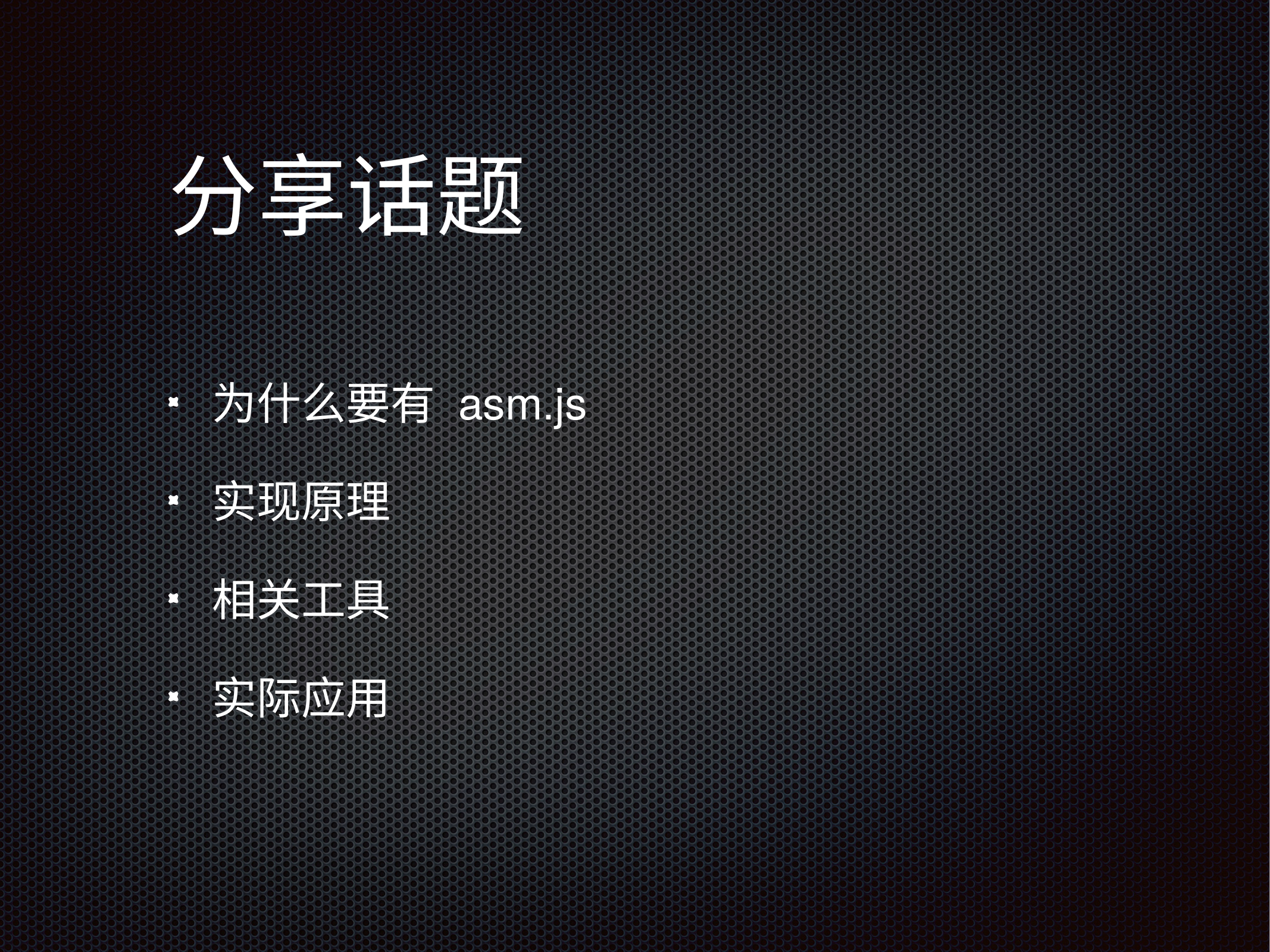

# 分享话题
为什么要有 asm.js
实现原理
相关工具
实际应用